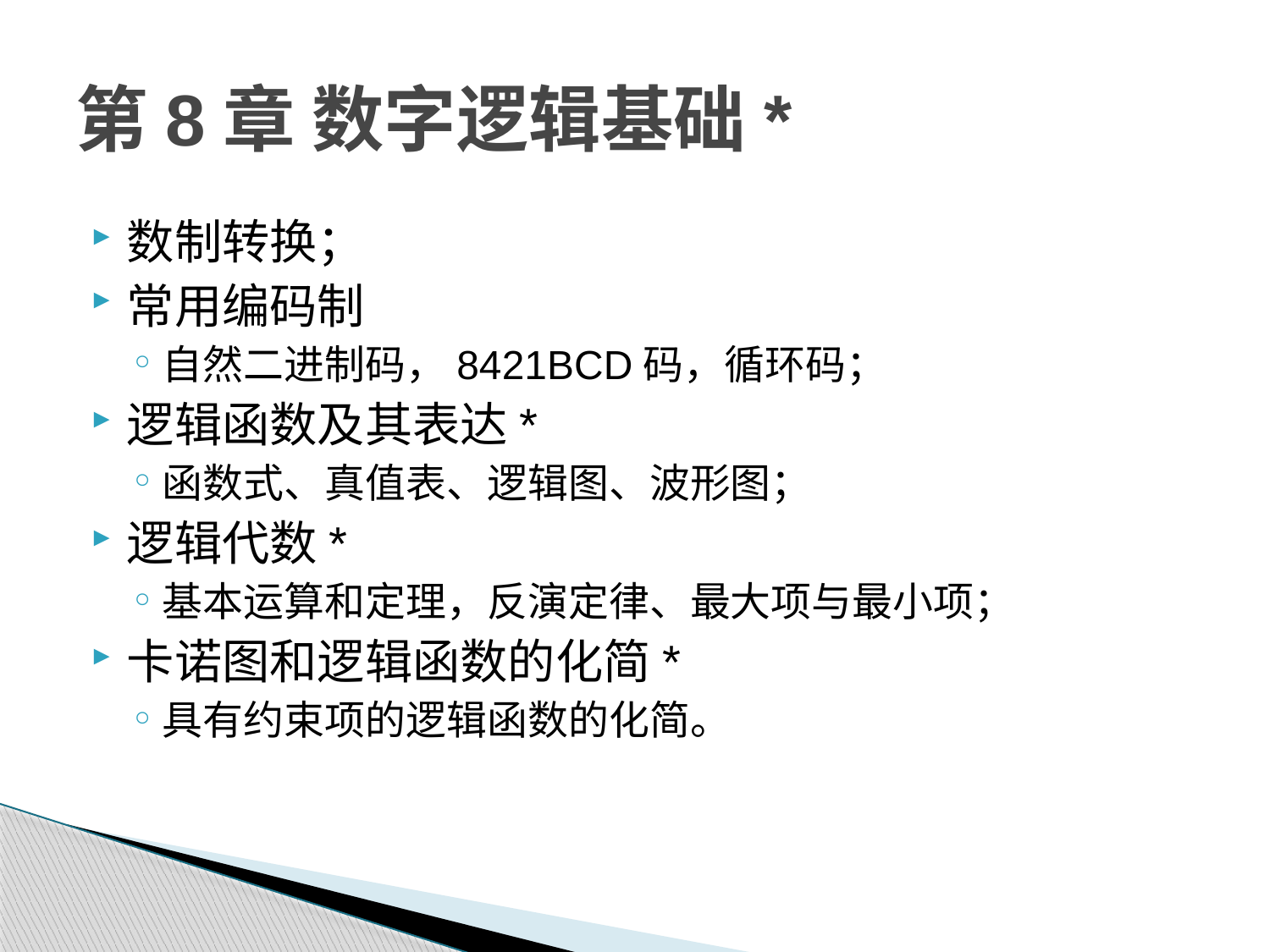

# 第8章 数字逻辑基础*
数制转换；
常用编码制
自然二进制码，8421BCD码，循环码；
逻辑函数及其表达*
函数式、真值表、逻辑图、波形图；
逻辑代数*
基本运算和定理，反演定律、最大项与最小项；
卡诺图和逻辑函数的化简*
具有约束项的逻辑函数的化简。